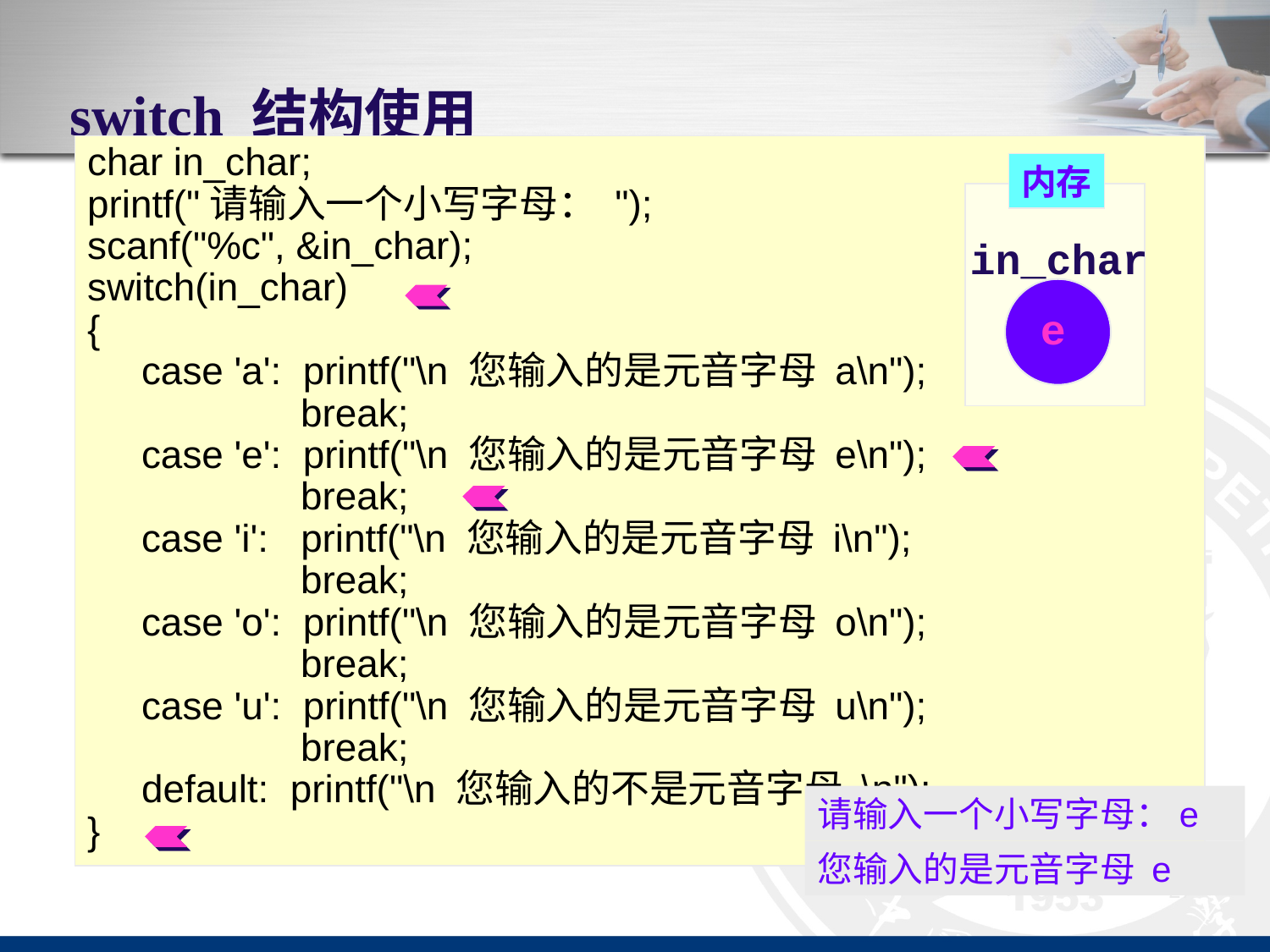

# switch 结构使用
char in_char;
printf("请输入一个小写字母： ");
scanf("%c", &in_char);
switch(in_char)
{
     case 'a':  printf("\n 您输入的是元音字母 a\n");
	        break;
     case 'e':  printf("\n 您输入的是元音字母 e\n");
	        break;
     case 'i':   printf("\n 您输入的是元音字母 i\n");
	        break;
     case 'o':  printf("\n 您输入的是元音字母 o\n");
	        break;
     case 'u':  printf("\n 您输入的是元音字母 u\n");
	        break;
     default:  printf("\n 您输入的不是元音字母 \n");
}
内存

问题描述：
要求用户输入一个字符值并检查它是否为元音字母。
in_char

e

请输入一个小写字母：e

您输入的是元音字母 e
27